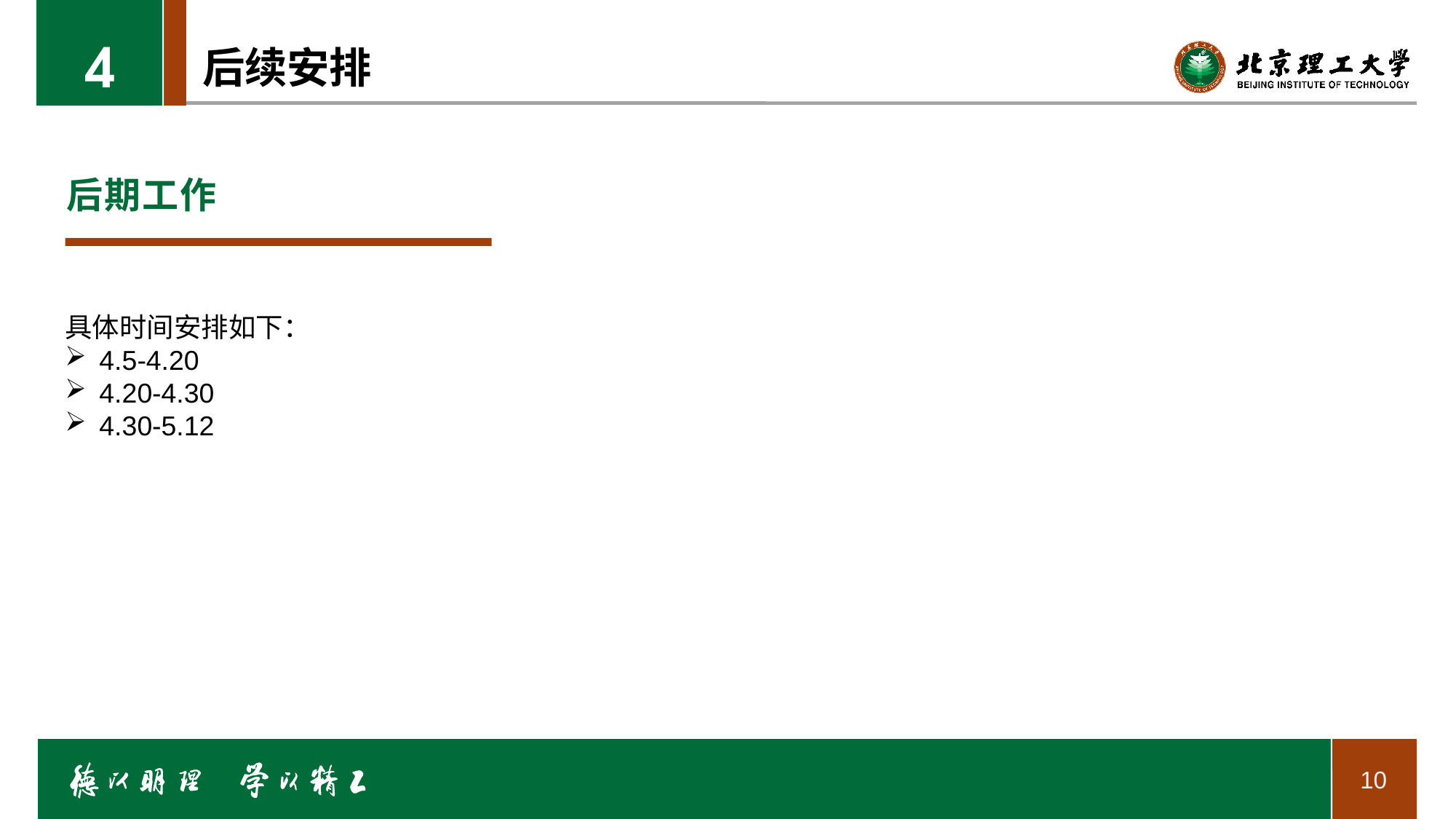

4
# 后续安排
后期工作

具体时间安排如下：
4.5-4.20
4.20-4.30
4.30-5.12